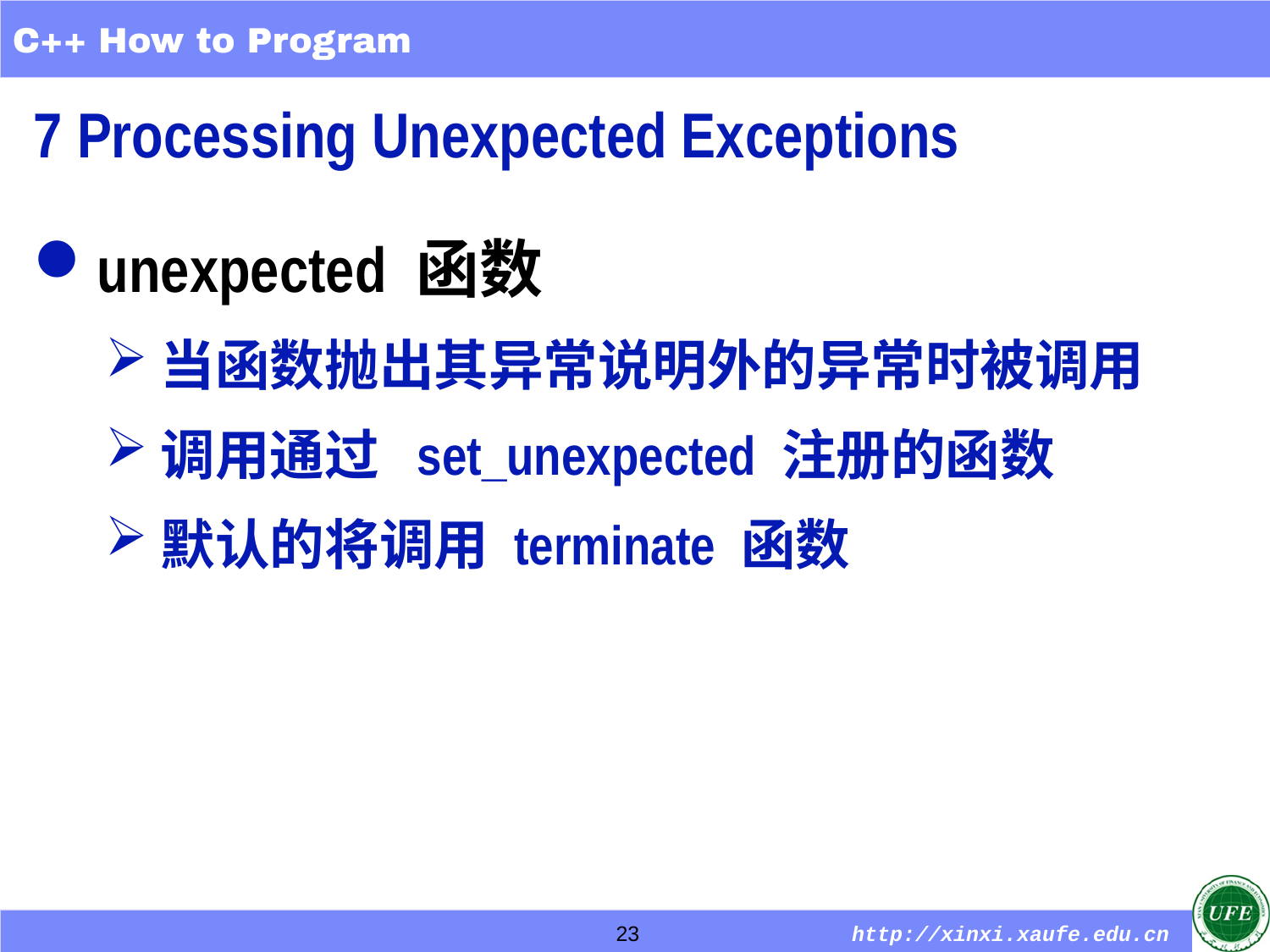

7 Processing Unexpected Exceptions
unexpected 函数
当函数抛出其异常说明外的异常时被调用
调用通过  set_unexpected 注册的函数
默认的将调用 terminate 函数
23